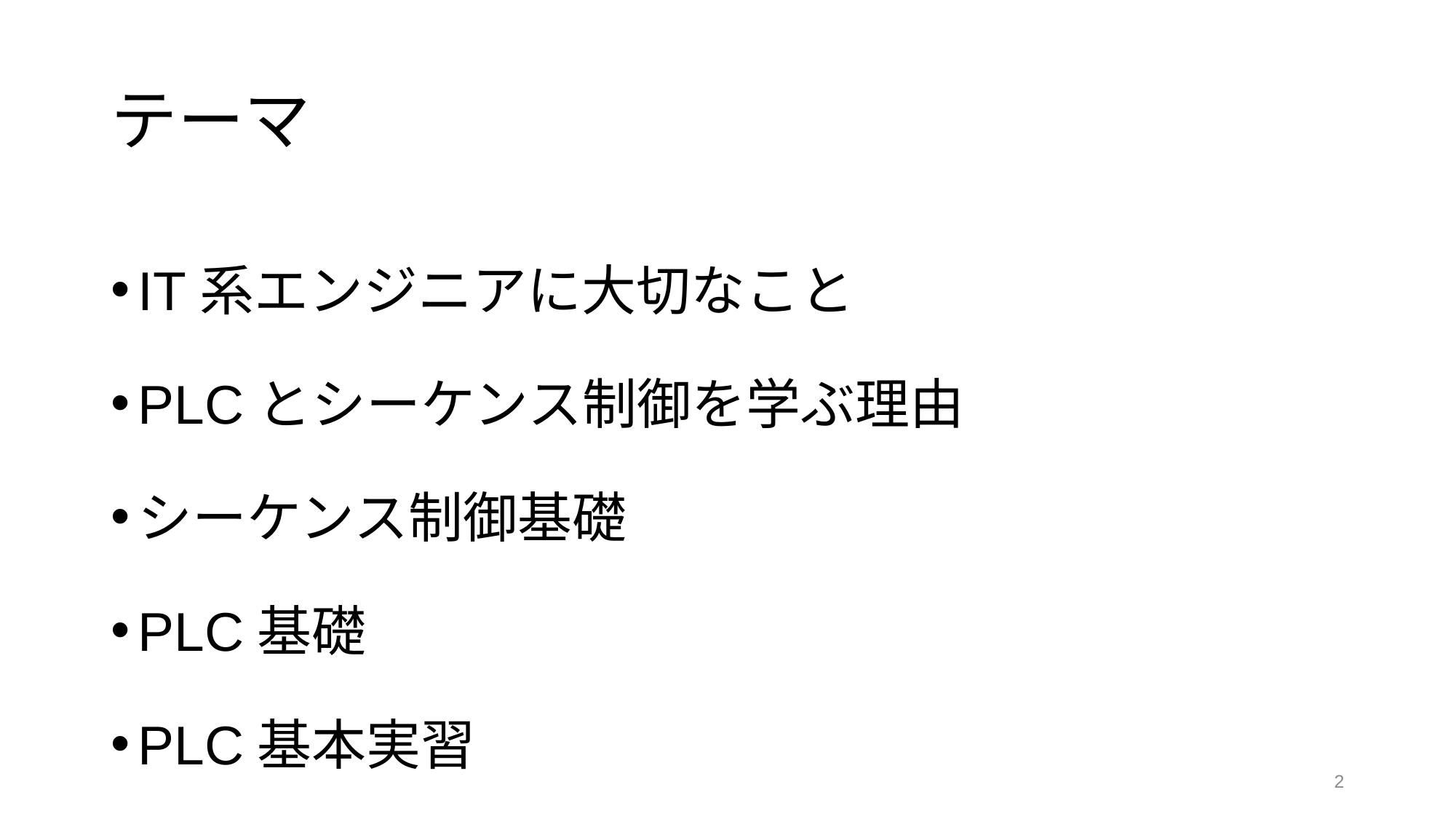

# テーマ
IT系エンジニアに大切なこと
PLCとシーケンス制御を学ぶ理由
シーケンス制御基礎
PLC基礎
PLC基本実習

2